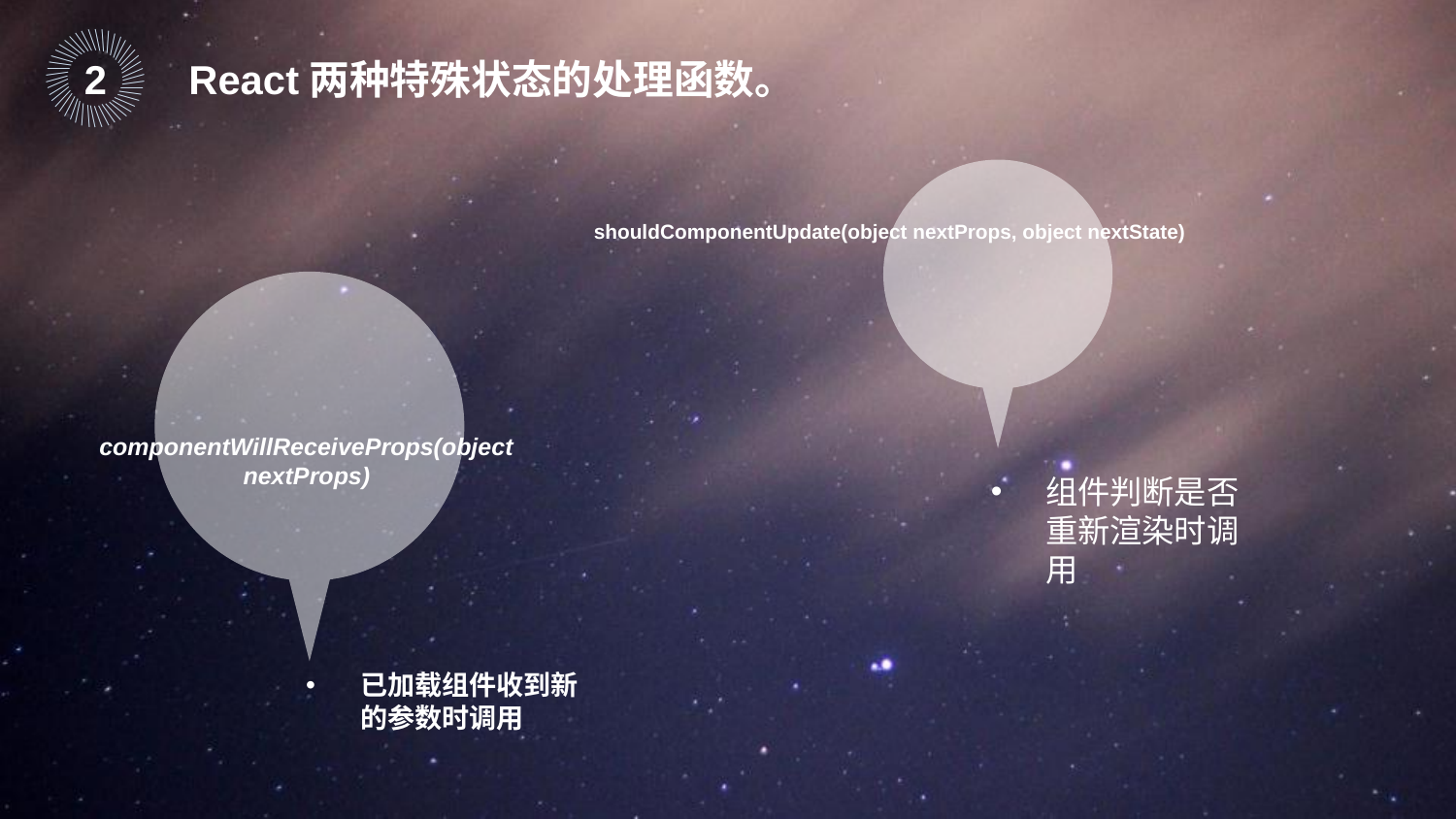

｜
｜
｜
｜
｜
｜
｜
｜
｜
｜
｜
｜
｜
｜
｜
｜
｜
｜
｜
｜
｜
｜
｜
｜
｜
｜
｜
｜
｜
｜
｜
｜
｜
｜
｜
｜
｜
｜
｜
｜
｜
｜
｜
｜
｜
｜
2
React两种特殊状态的处理函数。

shouldComponentUpdate(object nextProps, object nextState)

componentWillReceiveProps(object nextProps)
组件判断是否重新渲染时调用
已加载组件收到新的参数时调用